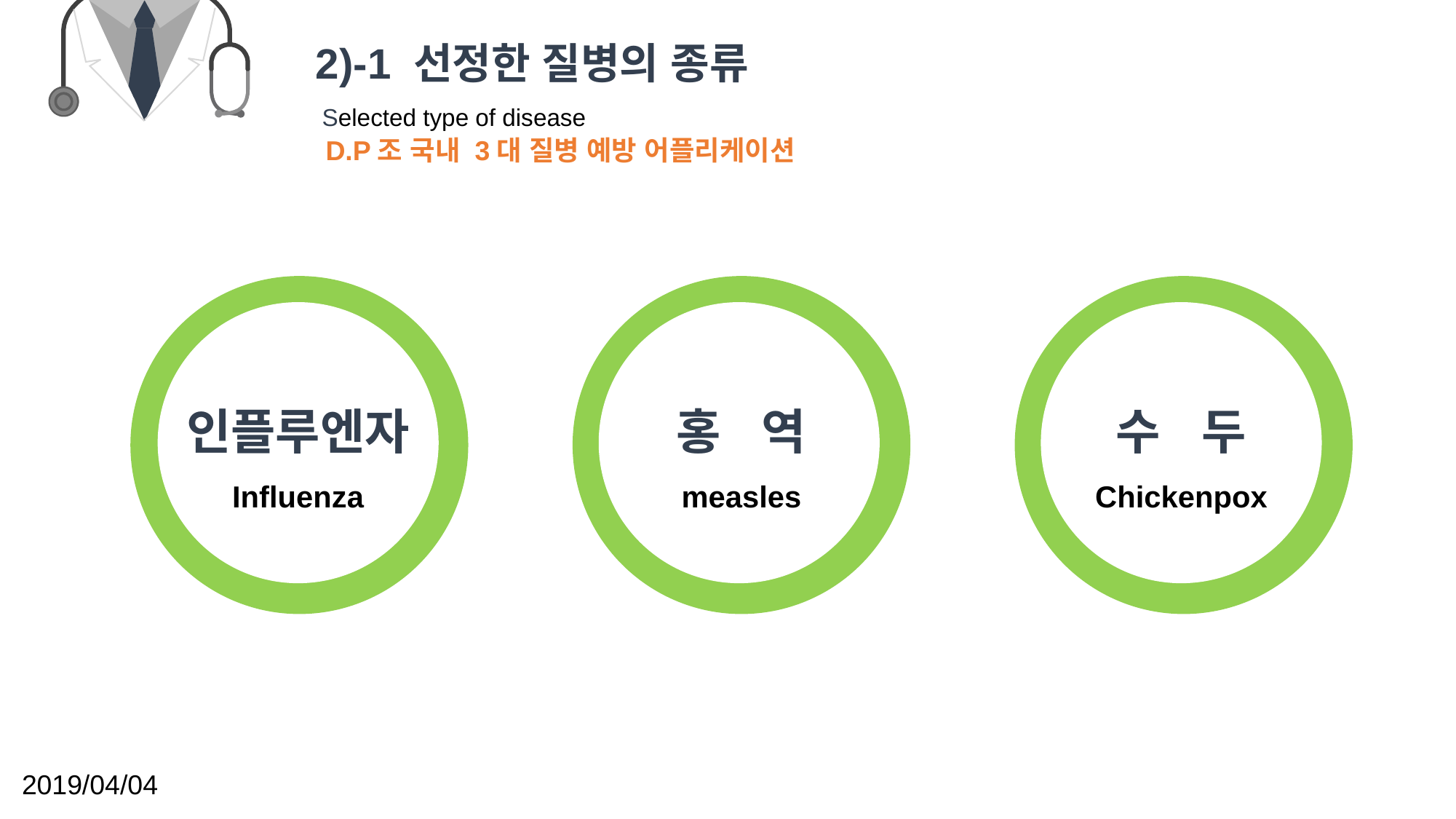

50%
CONTENTS A
2)-1 선정한 질병의 종류
 Selected type of disease
D.P조 국내 3대 질병 예방 어플리케이션

인플루엔자
Influenza
홍   역
measles
수   두
Chickenpox
2019/04/04